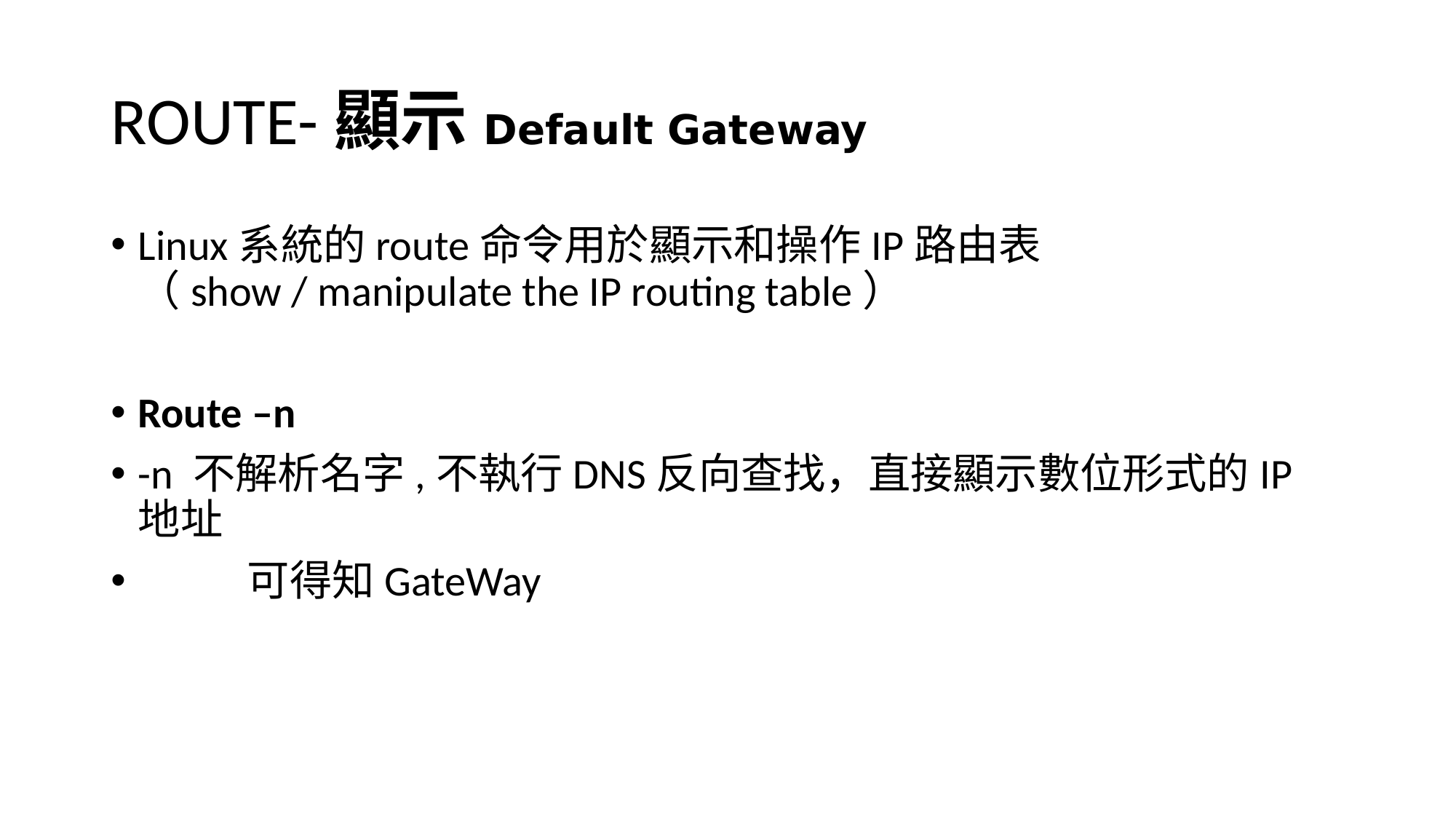

# ROUTE-顯示Default Gateway
Linux系統的route命令用於顯示和操作IP路由表（show / manipulate the IP routing table）

Route –n
-n 不解析名字,不執行DNS反向查找，直接顯示數位形式的IP地址
	可得知GateWay